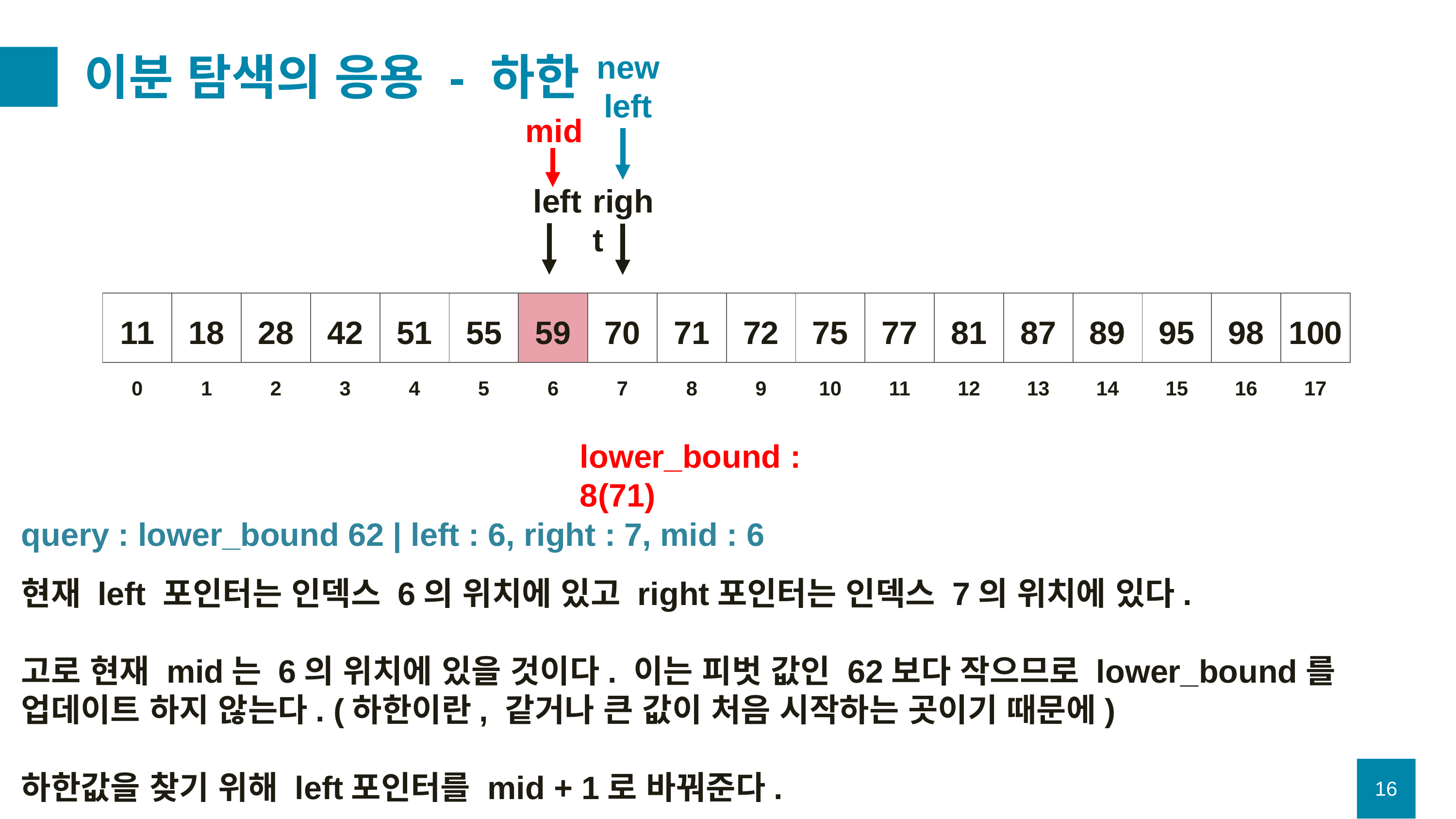

# 이분 탐색의 응용 - 하한
new
left
mid
left
right
| 11 | 18 | 28 | 42 | 51 | 55 | 59 | 70 | 71 | 72 | 75 | 77 | 81 | 87 | 89 | 95 | 98 | 100 |
| --- | --- | --- | --- | --- | --- | --- | --- | --- | --- | --- | --- | --- | --- | --- | --- | --- | --- |
| 0 | 1 | 2 | 3 | 4 | 5 | 6 | 7 | 8 | 9 | 10 | 11 | 12 | 13 | 14 | 15 | 16 | 17 |
lower_bound : 8(71)
query : lower_bound 62 | left : 6, right : 7, mid : 6
현재 left 포인터는 인덱스 6의 위치에 있고 right포인터는 인덱스 7의 위치에 있다.

고로 현재 mid는 6의 위치에 있을 것이다. 이는 피벗 값인 62보다 작으므로 lower_bound를 업데이트 하지 않는다. (하한이란, 같거나 큰 값이 처음 시작하는 곳이기 때문에)

하한값을 찾기 위해 left포인터를 mid + 1로 바꿔준다.
16